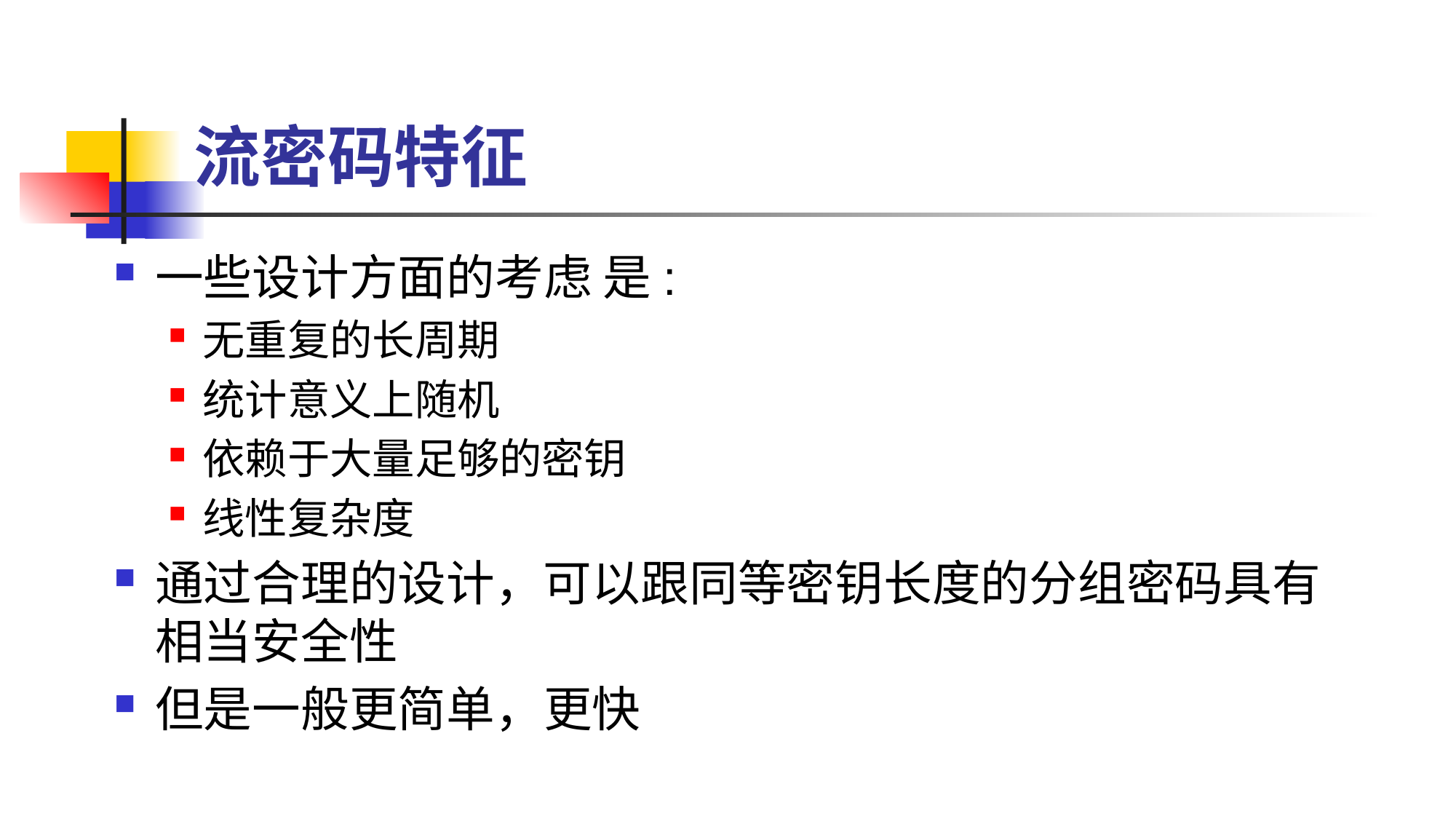

# 流密码特征
一些设计方面的考虑 是:
无重复的长周期
统计意义上随机
依赖于大量足够的密钥
线性复杂度
通过合理的设计，可以跟同等密钥长度的分组密码具有相当安全性
但是一般更简单，更快